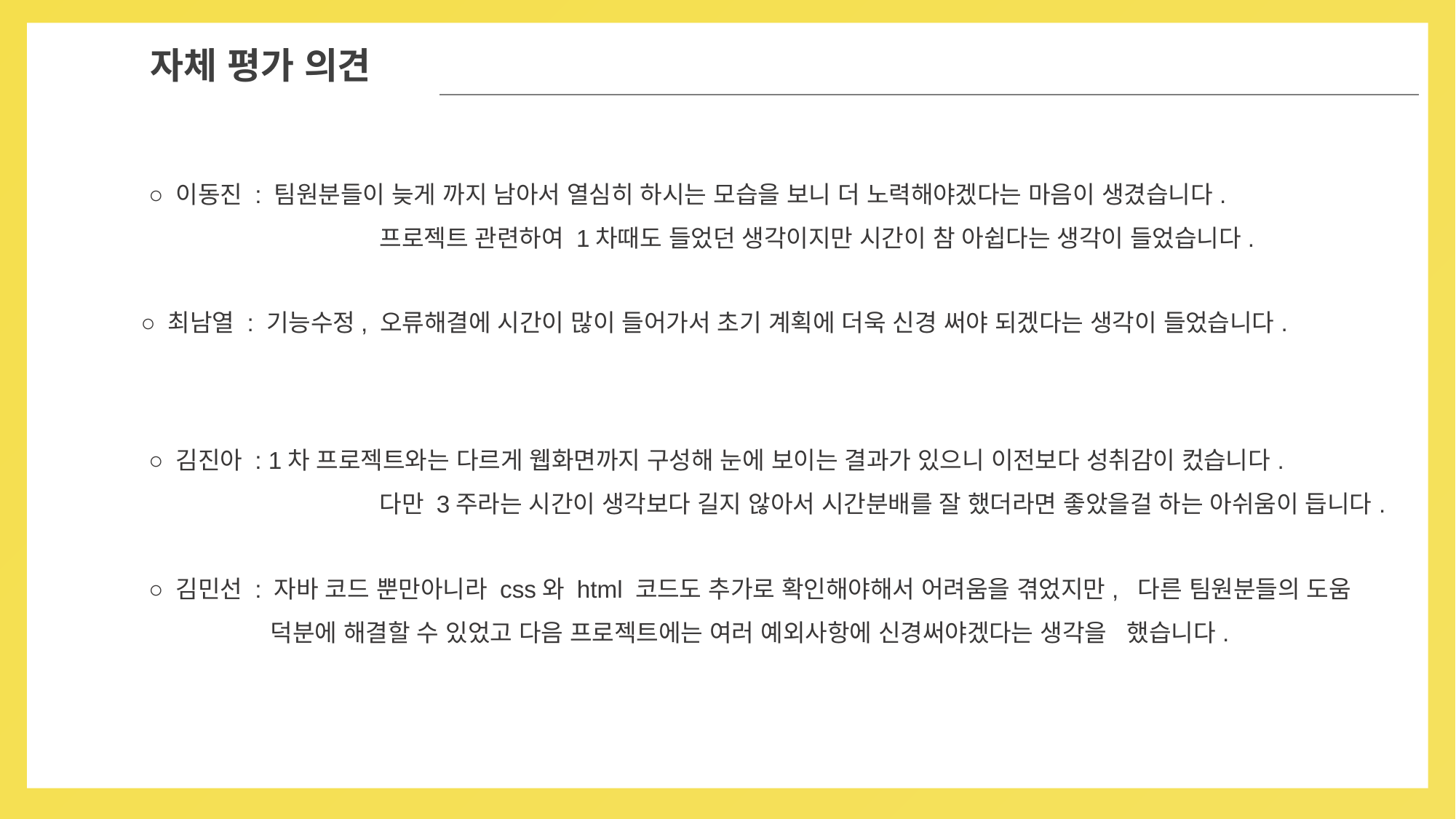

05
자체 평가 의견
 ○ 이동진 : 팀원분들이 늦게 까지 남아서 열심히 하시는 모습을 보니 더 노력해야겠다는 마음이 생겼습니다.
		  프로젝트 관련하여 1차때도 들었던 생각이지만 시간이 참 아쉽다는 생각이 들었습니다.
 ○ 최남열 : 기능수정, 오류해결에 시간이 많이 들어가서 초기 계획에 더욱 신경 써야 되겠다는 생각이 들었습니다.
 ○ 김진아 : 1차 프로젝트와는 다르게 웹화면까지 구성해 눈에 보이는 결과가 있으니 이전보다 성취감이 컸습니다.
		  다만 3주라는 시간이 생각보다 길지 않아서 시간분배를 잘 했더라면 좋았을걸 하는 아쉬움이 듭니다.
 ○ 김민선 : 자바 코드 뿐만아니라 css와 html 코드도 추가로 확인해야해서 어려움을 겪었지만,  다른 팀원분들의 도움
  덕분에 해결할 수 있었고 다음 프로젝트에는 여러 예외사항에 신경써야겠다는 생각을   했습니다.